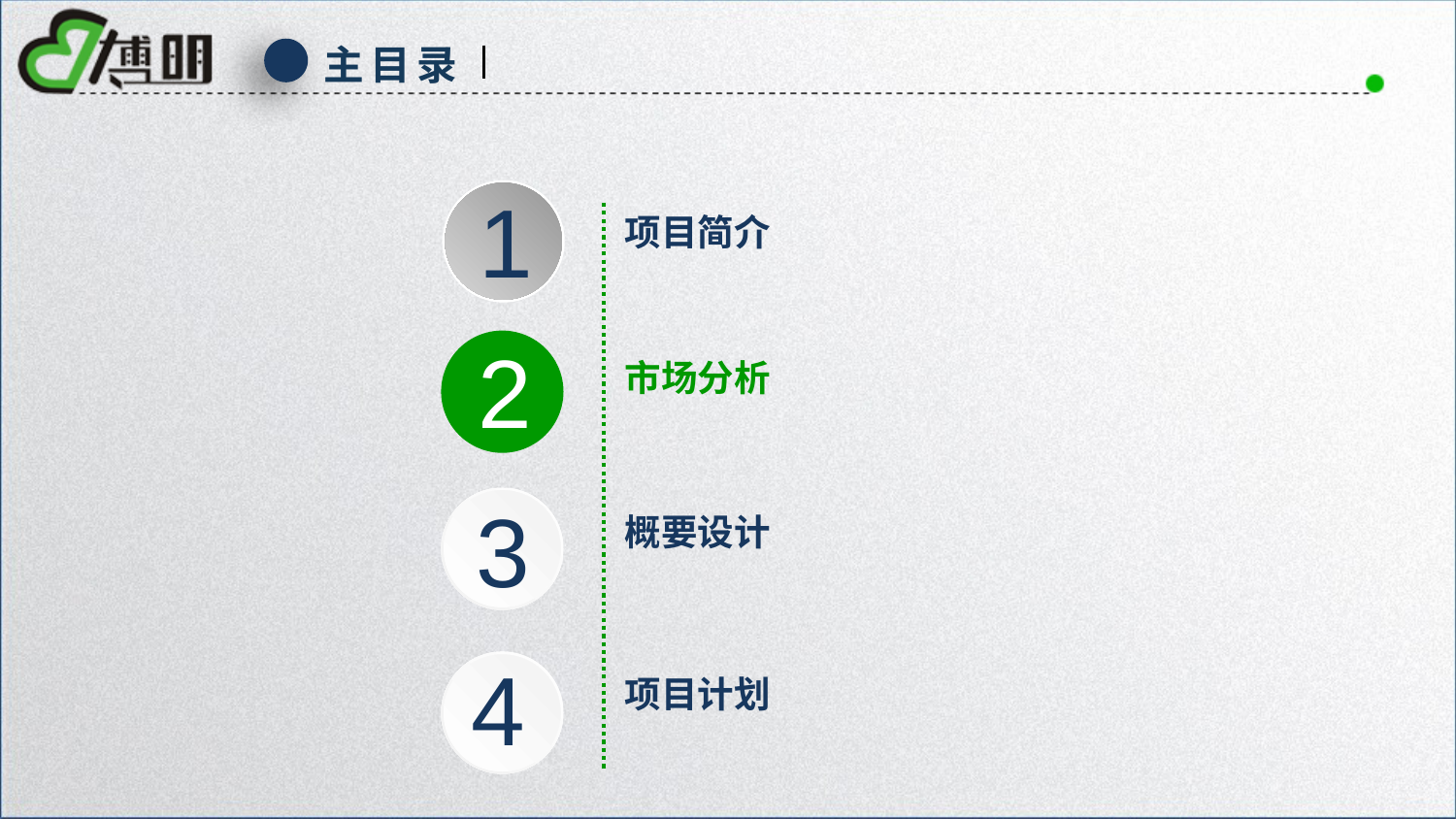

主目录

1

项目简介
2

市场分析
3

概要设计
4

项目计划